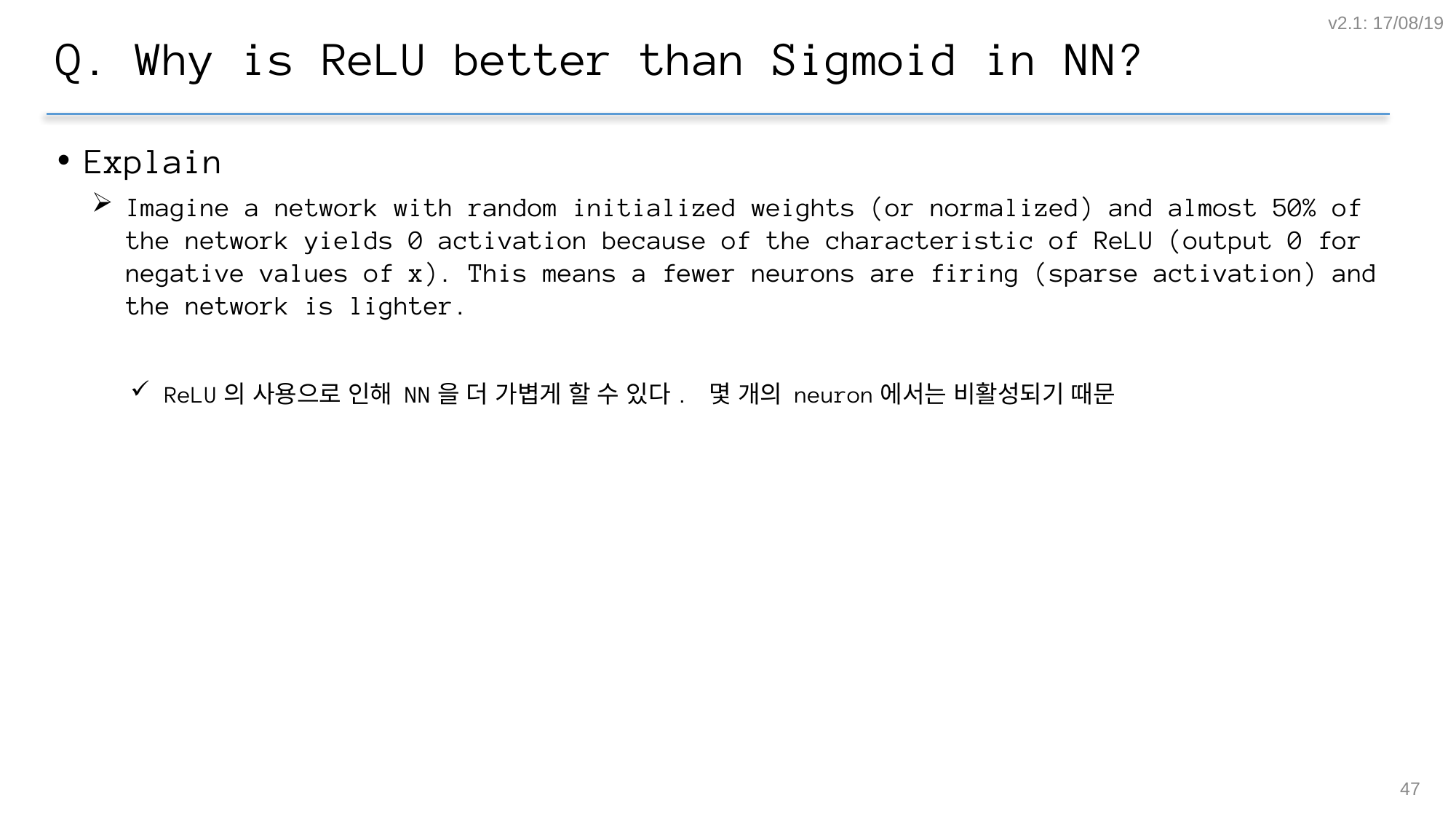

v2.1: 17/08/19
# Q. Why is ReLU better than Sigmoid in NN?
Explain
Imagine a network with random initialized weights (or normalized) and almost 50% of the network yields 0 activation because of the characteristic of ReLU (output 0 for negative values of x). This means a fewer neurons are firing (sparse activation) and the network is lighter.

ReLU의 사용으로 인해 NN을 더 가볍게 할 수 있다. 몇 개의 neuron에서는 비활성되기 때문
47